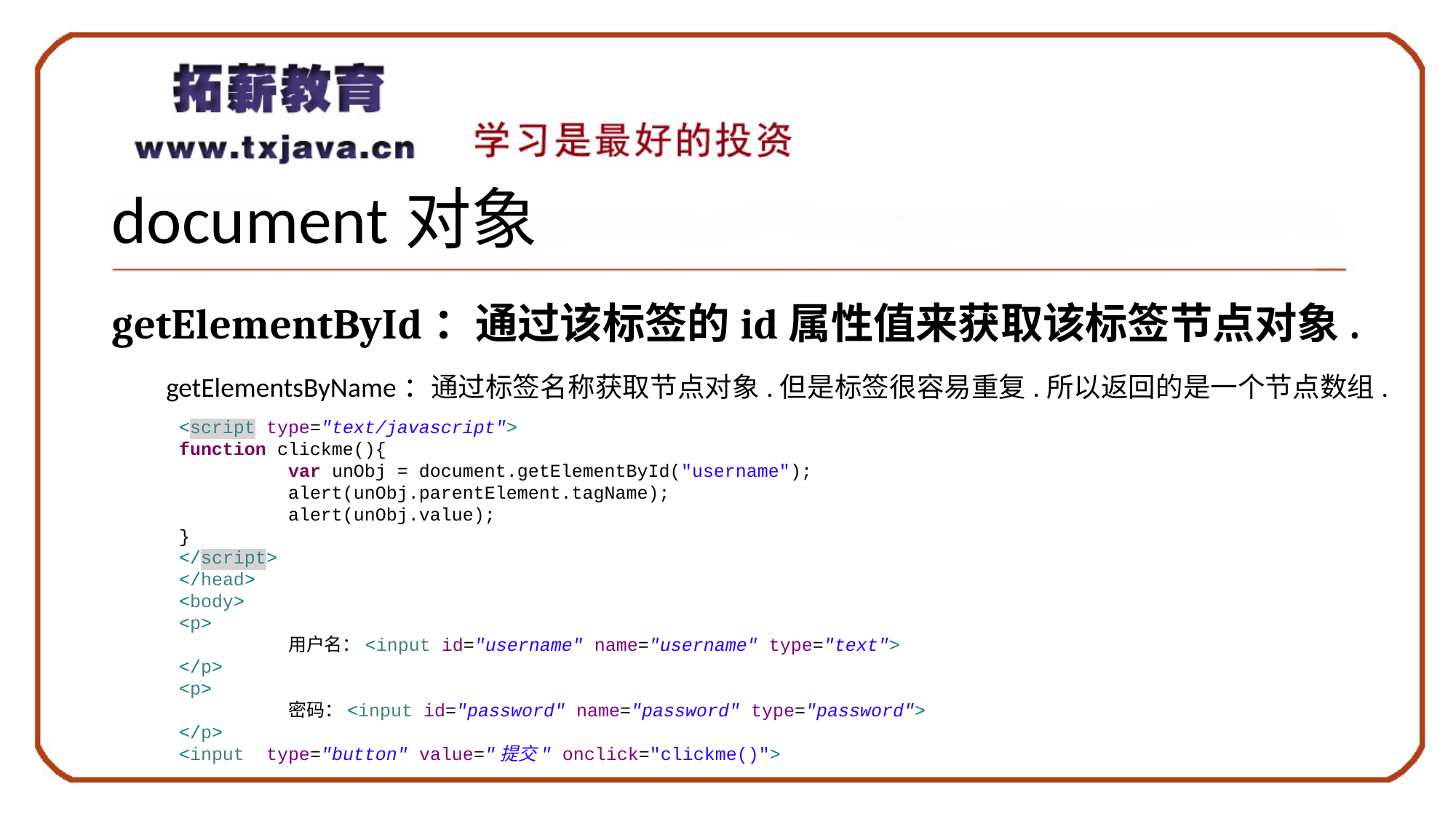

# document对象
getElementById：通过该标签的id属性值来获取该标签节点对象.
getElementsByName：通过标签名称获取节点对象.但是标签很容易重复.所以返回的是一个节点数组.
<script type="text/javascript">
function clickme(){
	var unObj = document.getElementById("username");
	alert(unObj.parentElement.tagName);
	alert(unObj.value);
}
</script>
</head>
<body>
<p>
	用户名：<input id="username" name="username" type="text">
</p>
<p>
	密码：<input id="password" name="password" type="password">
</p>
<input  type="button" value="提交" onclick="clickme()">